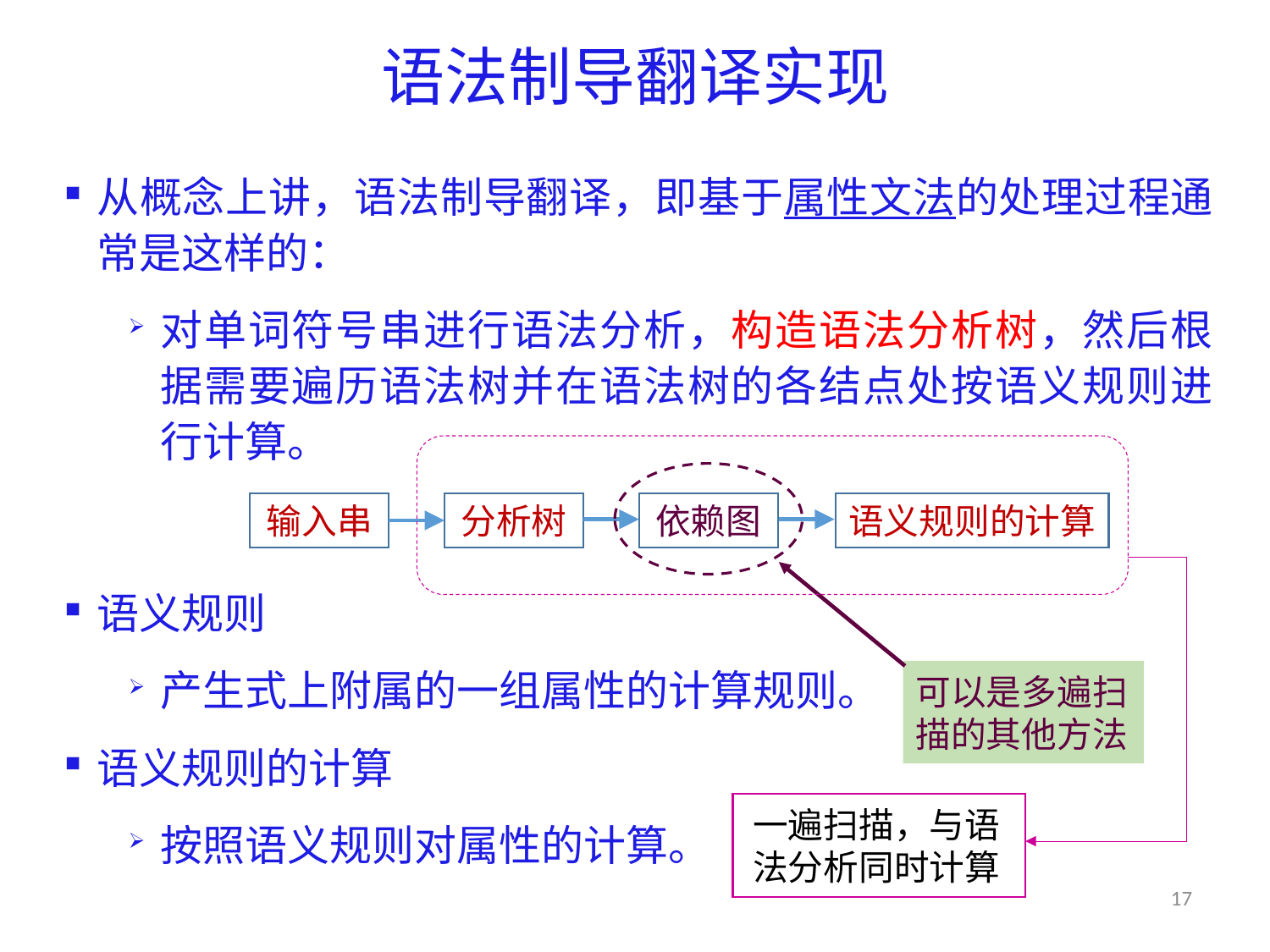

# 语法制导翻译实现
从概念上讲，语法制导翻译，即基于属性文法的处理过程通常是这样的：
对单词符号串进行语法分析，构造语法分析树，然后根据需要遍历语法树并在语法树的各结点处按语义规则进行计算。
语义规则
产生式上附属的一组属性的计算规则。
语义规则的计算
按照语义规则对属性的计算。

一遍扫描，与语法分析同时计算

可以是多遍扫描的其他方法
输入串
分析树
依赖图
语义规则的计算
17